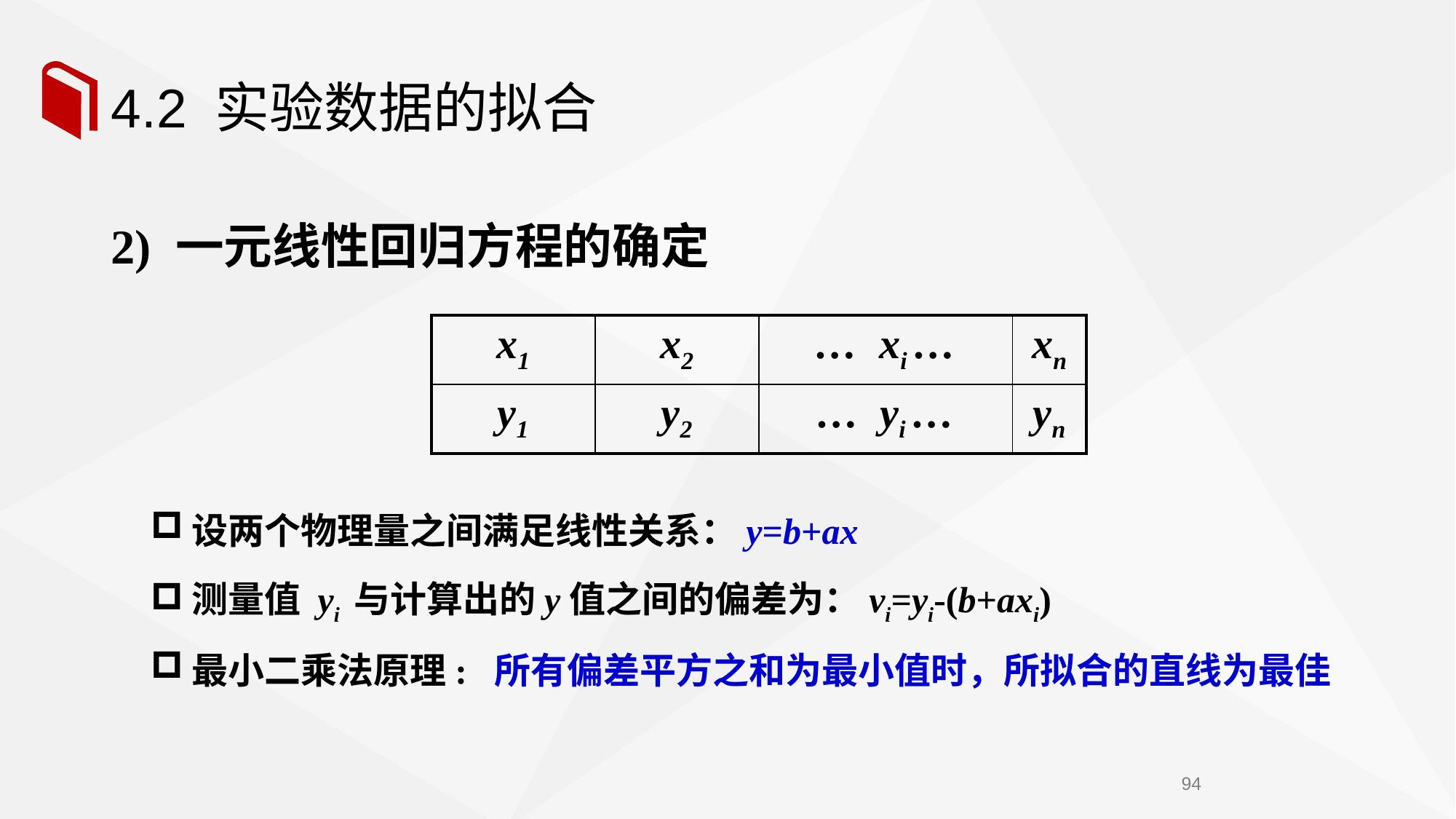

# 4.2 实验数据的拟合
2) 一元线性回归方程的确定
| x1 | x2 | … xi … | xn |
| --- | --- | --- | --- |
| y1 | y2 | … yi … | yn |
设两个物理量之间满足线性关系：y=b+ax
测量值 yi 与计算出的y值之间的偏差为：vi=yi-(b+axi)
最小二乘法原理:  所有偏差平方之和为最小值时，所拟合的直线为最佳
94